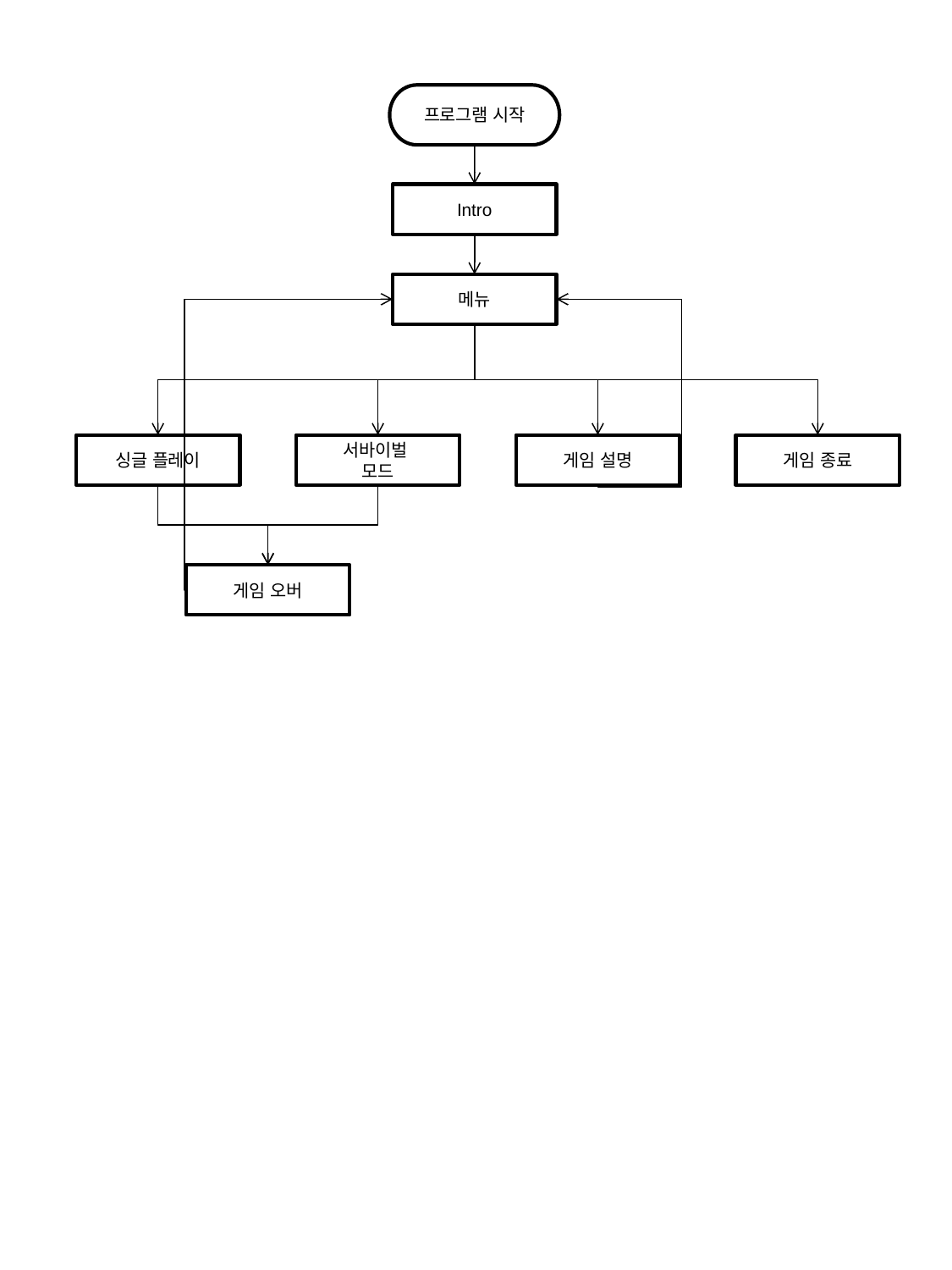

프로그램 시작
Intro
메뉴
싱글 플레이
서바이벌
모드
게임 설명
게임 종료
게임 오버